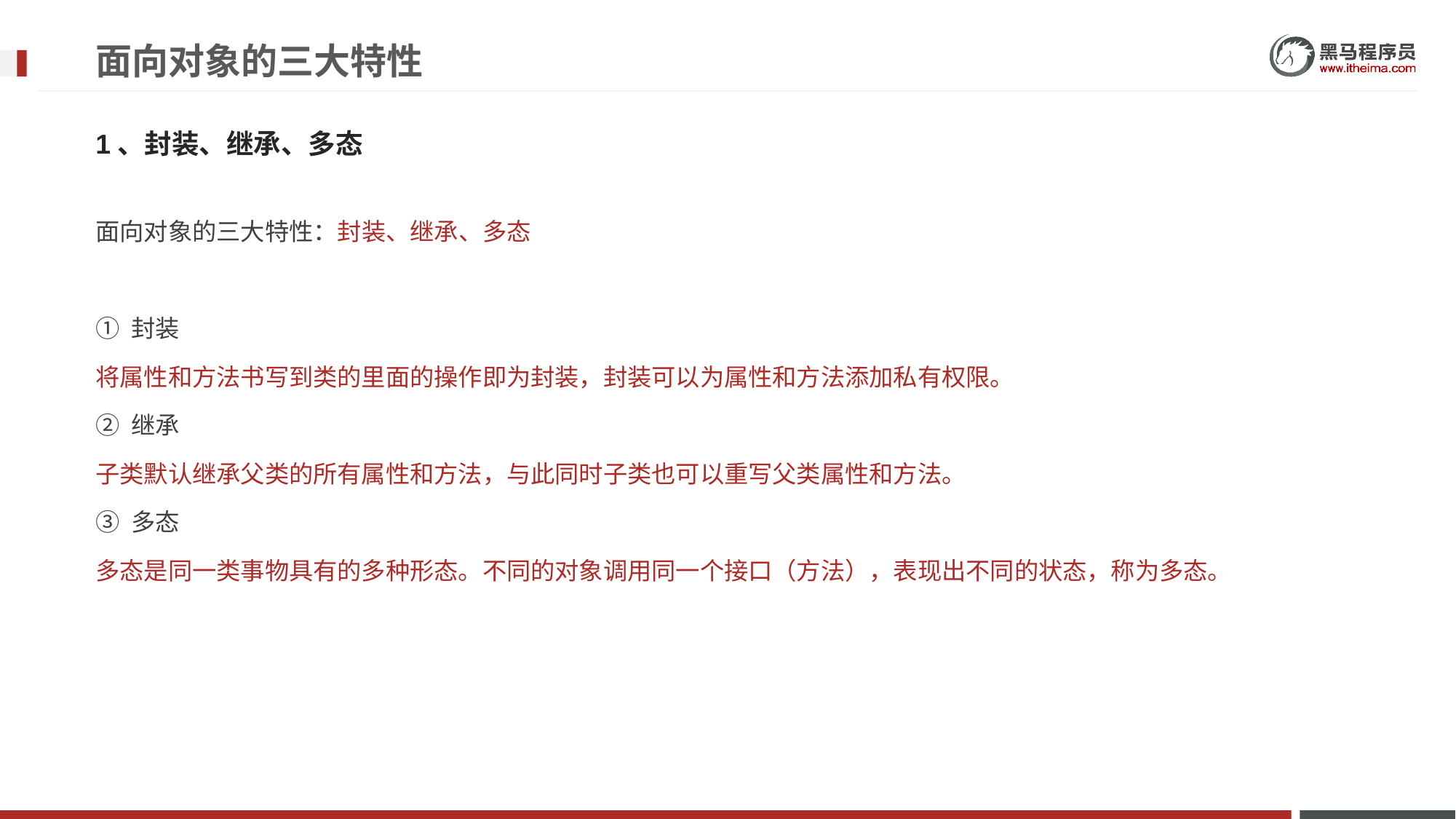

# 面向对象的三大特性
1、封装、继承、多态
面向对象的三大特性：封装、继承、多态

① 封装
将属性和方法书写到类的里面的操作即为封装，封装可以为属性和方法添加私有权限。
② 继承
子类默认继承父类的所有属性和方法，与此同时子类也可以重写父类属性和方法。
③ 多态
多态是同一类事物具有的多种形态。不同的对象调用同一个接口（方法），表现出不同的状态，称为多态。